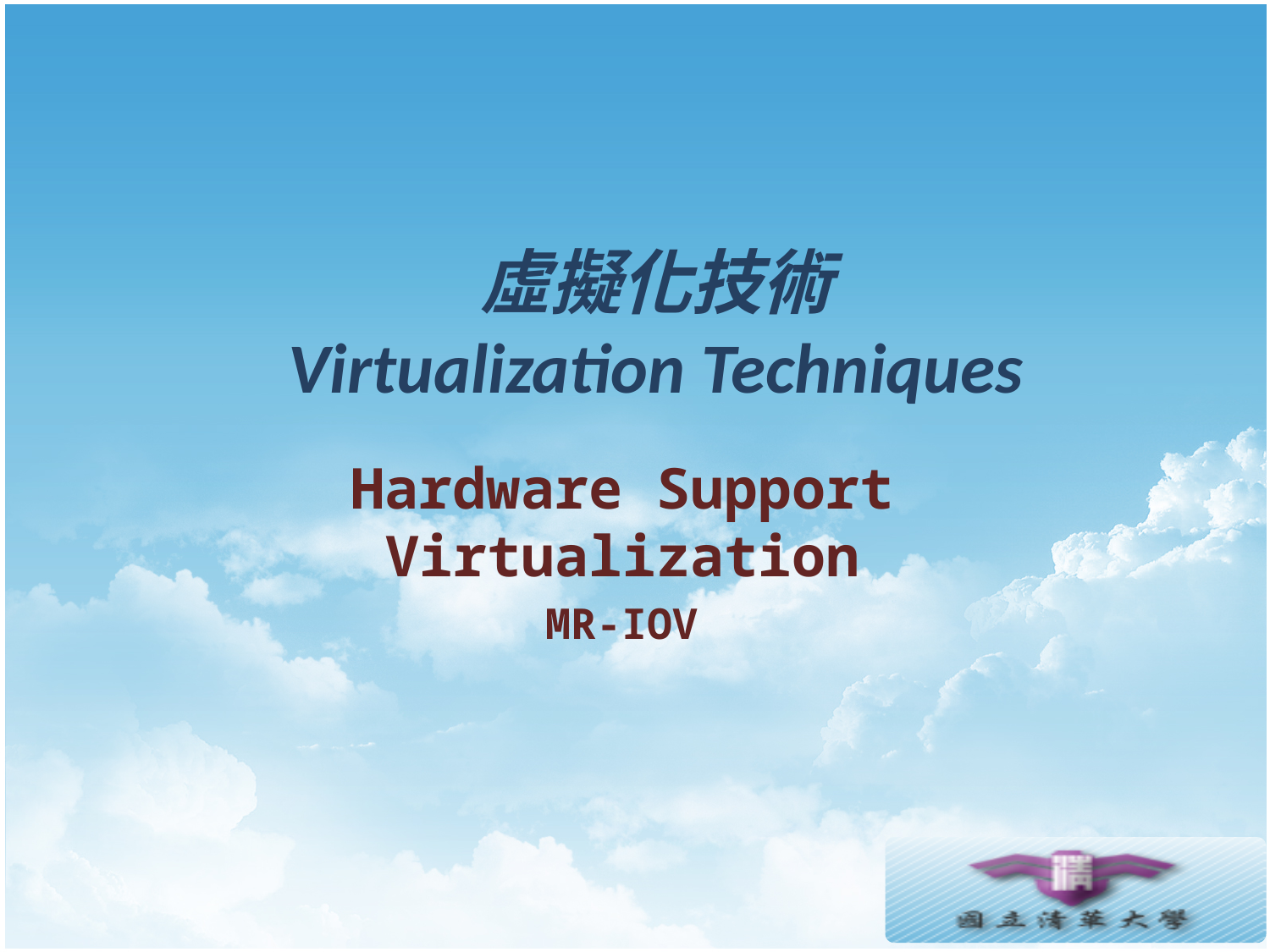

# 虛擬化技術 Virtualization Techniques
Hardware Support Virtualization
MR-IOV